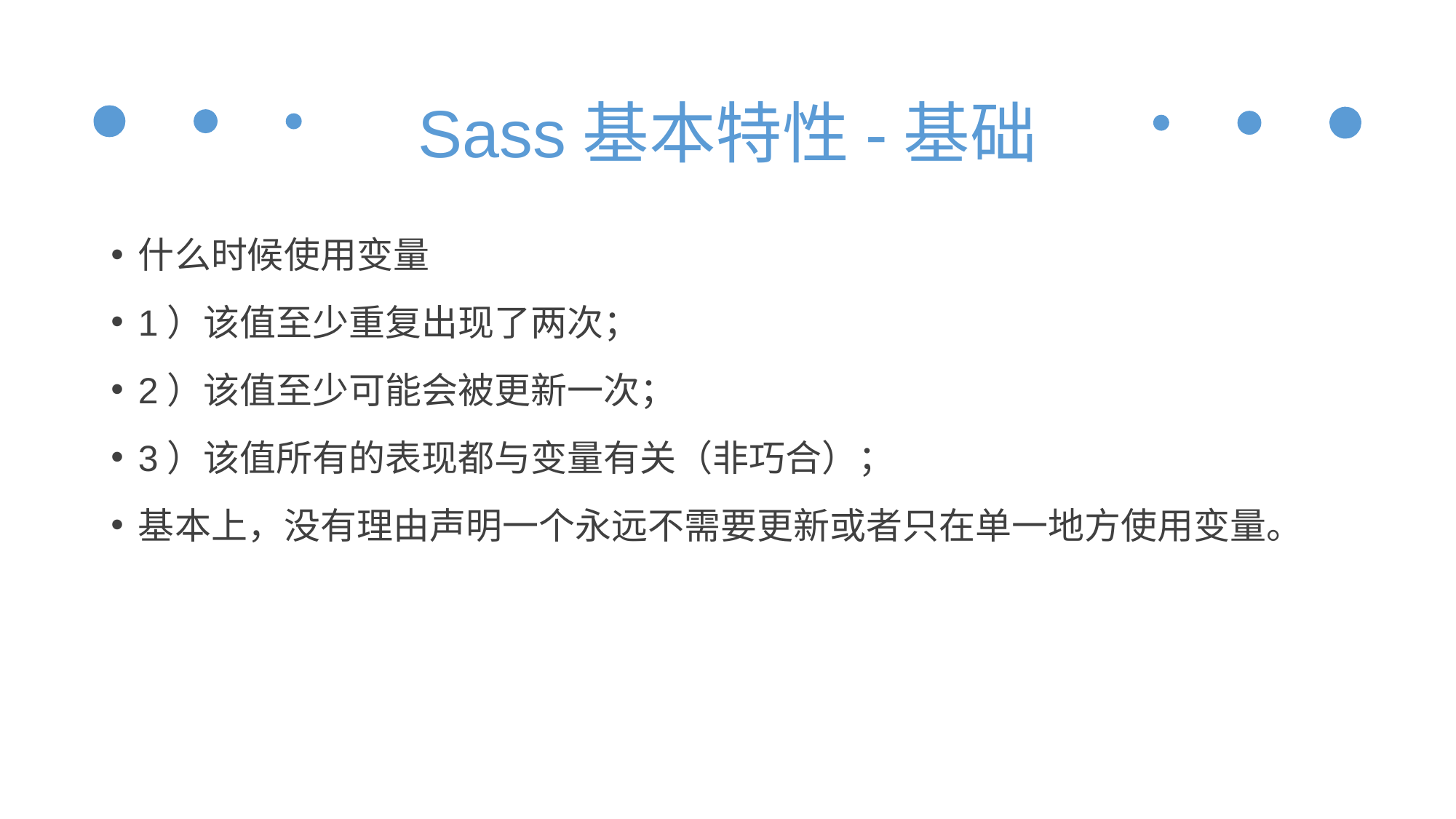

# Sass基本特性-基础
什么时候使用变量
1）该值至少重复出现了两次；
2）该值至少可能会被更新一次；
3）该值所有的表现都与变量有关（非巧合）；
基本上，没有理由声明一个永远不需要更新或者只在单一地方使用变量。